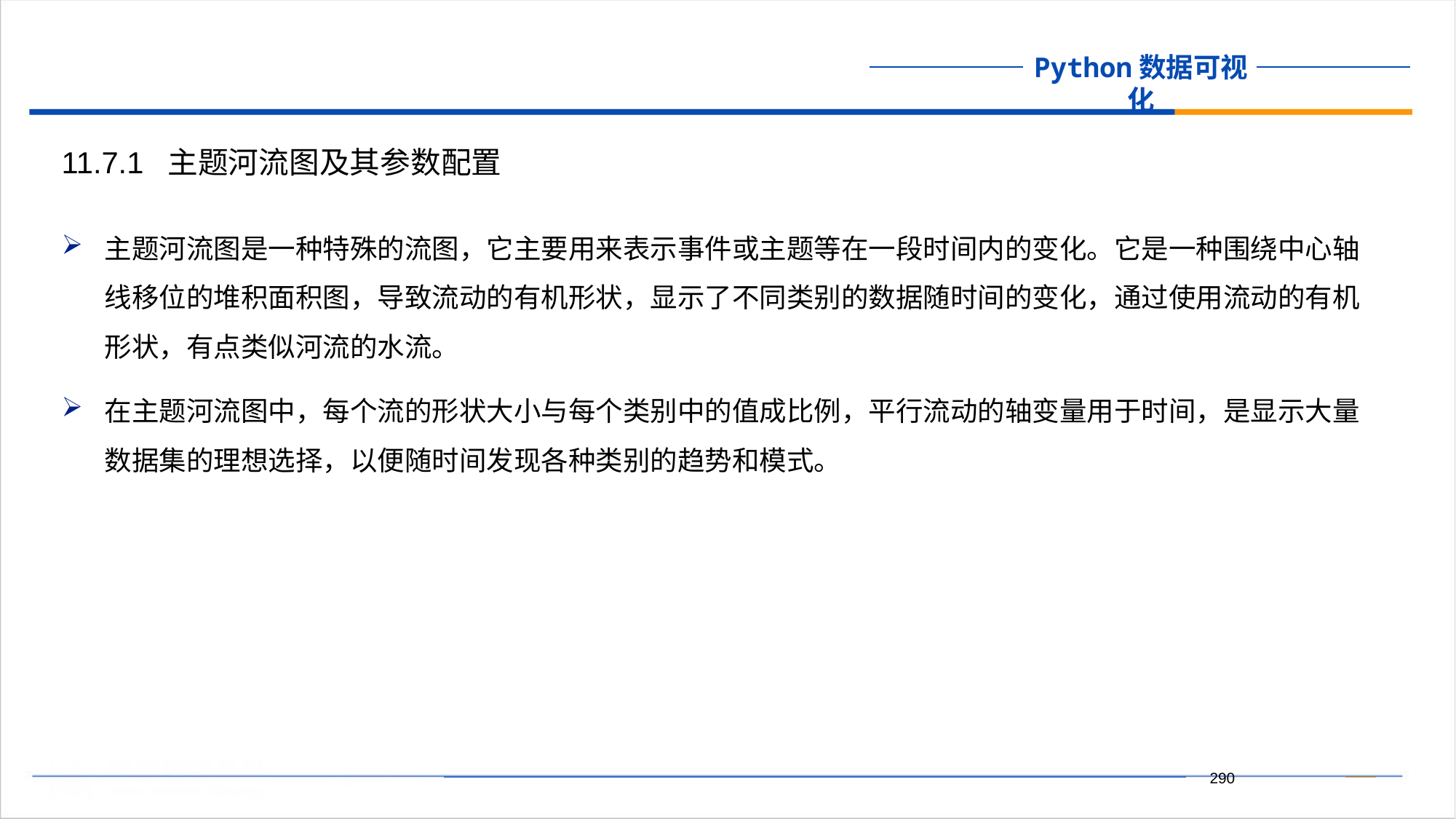

11.7.1  主题河流图及其参数配置
主题河流图是一种特殊的流图，它主要用来表示事件或主题等在一段时间内的变化。它是一种围绕中心轴线移位的堆积面积图，导致流动的有机形状，显示了不同类别的数据随时间的变化，通过使用流动的有机形状，有点类似河流的水流。
在主题河流图中，每个流的形状大小与每个类别中的值成比例，平行流动的轴变量用于时间，是显示大量数据集的理想选择，以便随时间发现各种类别的趋势和模式。